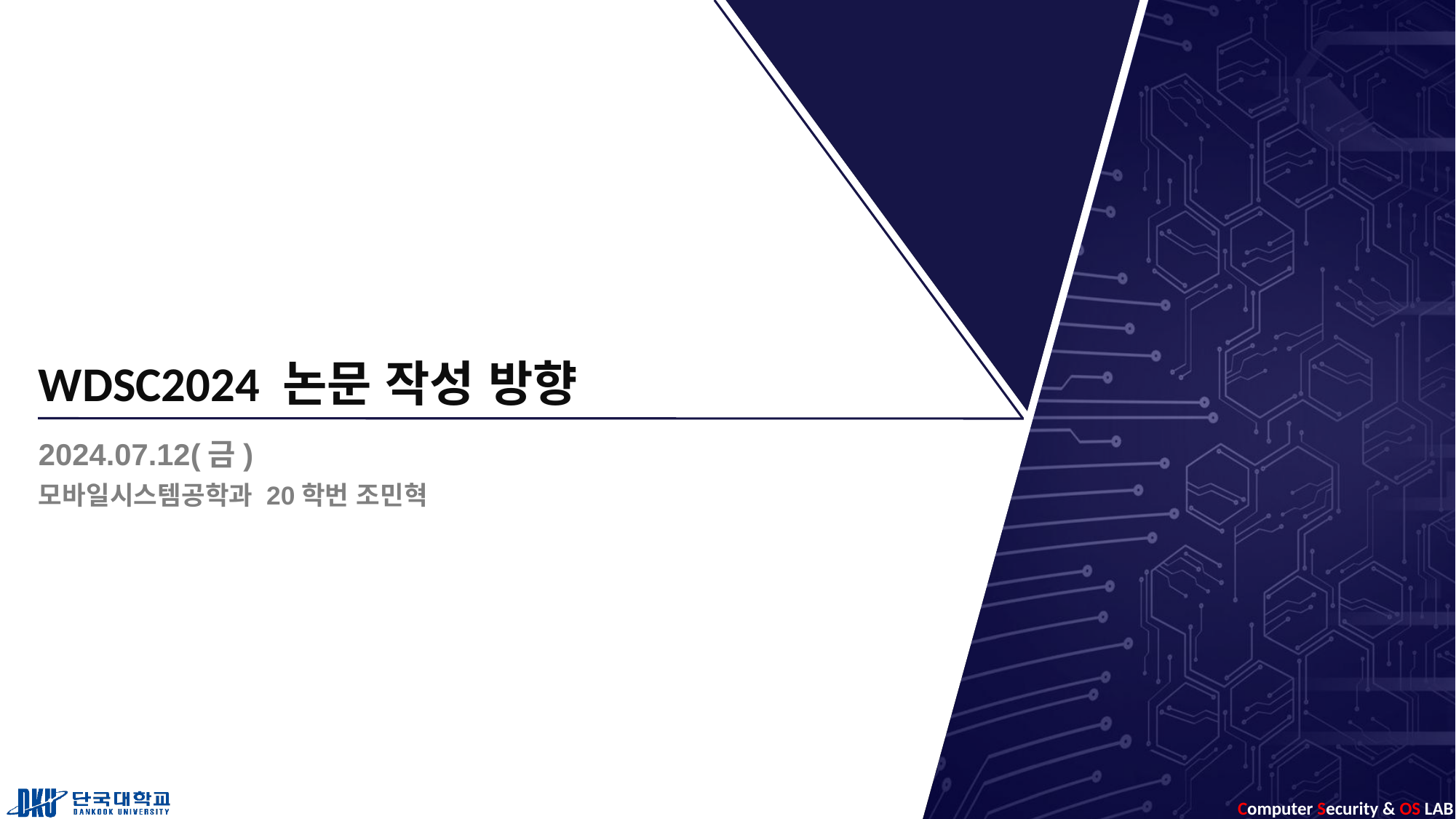

# WDSC2024 논문 작성 방향
2024.07.12(금)
모바일시스템공학과 20학번 조민혁